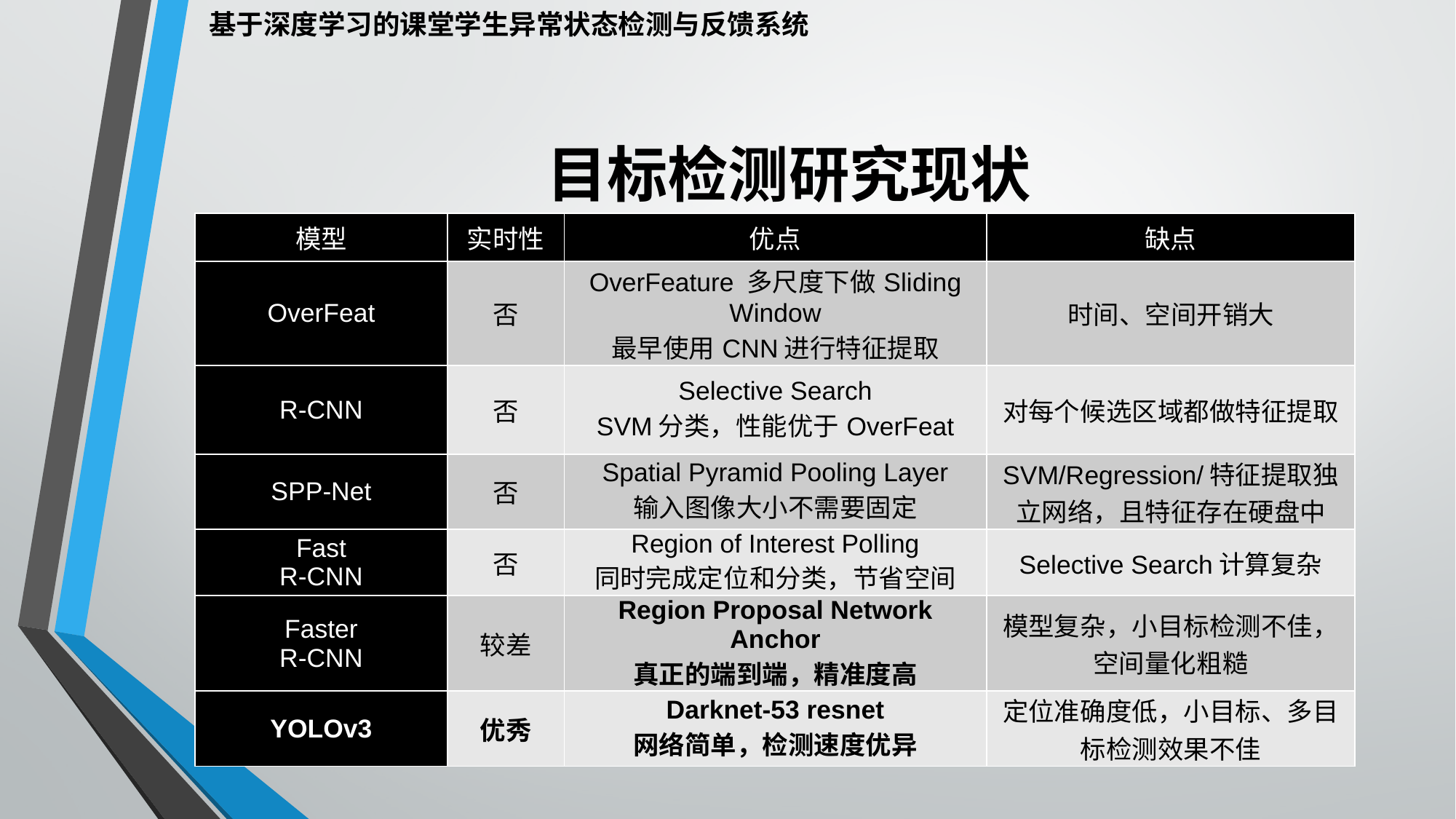

基于深度学习的课堂学生异常状态检测与反馈系统
# 目标检测研究现状
| 模型 | 实时性 | 优点 | 缺点 |
| --- | --- | --- | --- |
| OverFeat | 否 | OverFeature 多尺度下做Sliding Window 最早使用CNN进行特征提取 | 时间、空间开销大 |
| R-CNN | 否 | Selective Search SVM分类，性能优于OverFeat | 对每个候选区域都做特征提取 |
| SPP-Net | 否 | Spatial Pyramid Pooling Layer 输入图像大小不需要固定 | SVM/Regression/特征提取独立网络，且特征存在硬盘中 |
| Fast R-CNN | 否 | Region of Interest Polling 同时完成定位和分类，节省空间 | Selective Search计算复杂 |
| Faster R-CNN | 较差 | Region Proposal Network Anchor 真正的端到端，精准度高 | 模型复杂，小目标检测不佳，空间量化粗糙 |
| YOLOv3 | 优秀 | Darknet-53 resnet 网络简单，检测速度优异 | 定位准确度低，小目标、多目标检测效果不佳 |